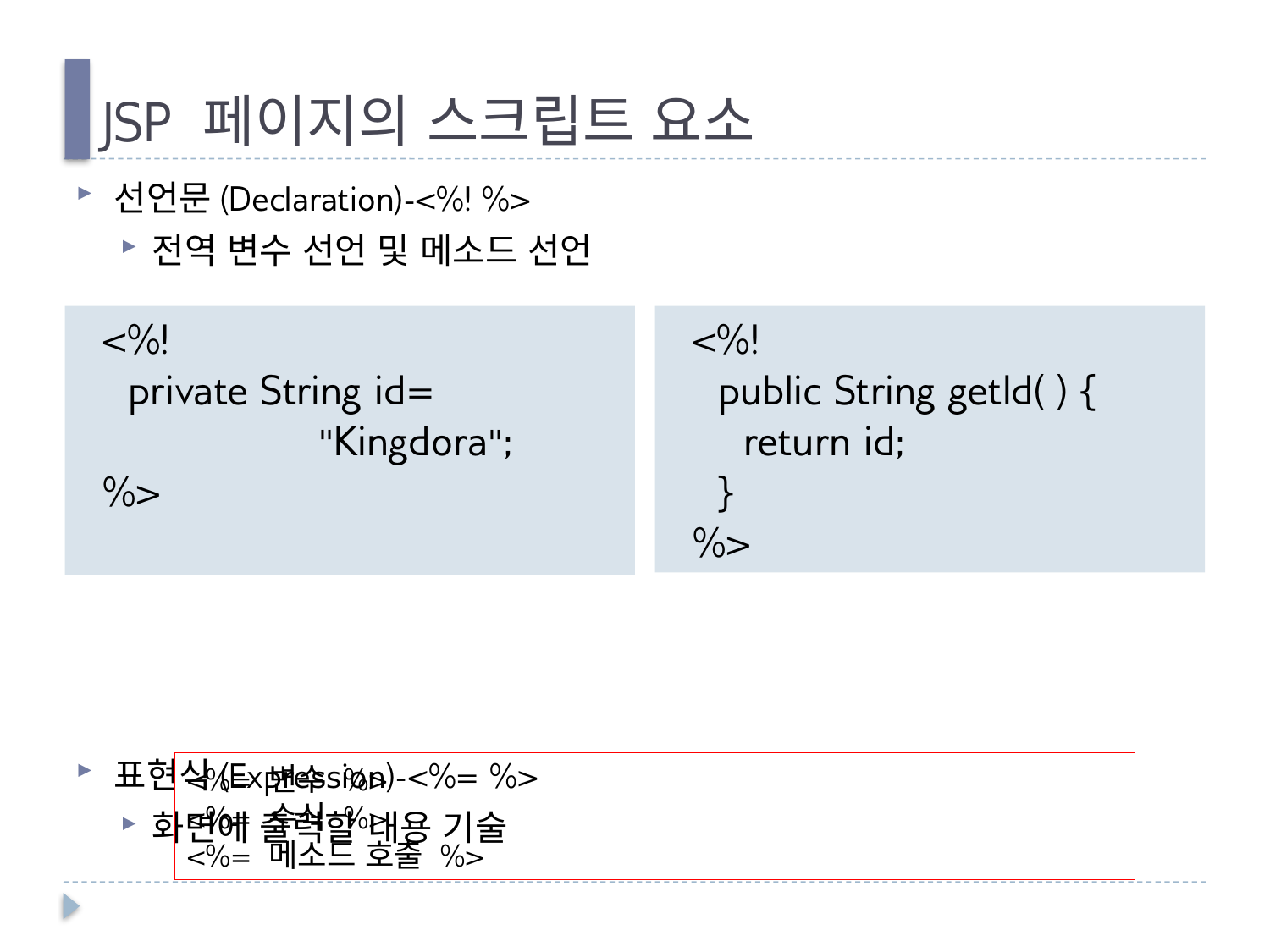

# JSP 페이지의 스크립트 요소
선언문(Declaration)-<%! %>
전역 변수 선언 및 메소드 선언

표현식(Expression)-<%= %>
화면에 출력할 내용 기술

<%!
  private String id=
                   "Kingdora";
%>
<%!
  public String getId( ) {
      return id;
    }
%>
<%= 변수 %>
<%= 수식 %>
<%= 메소드 호출 %>